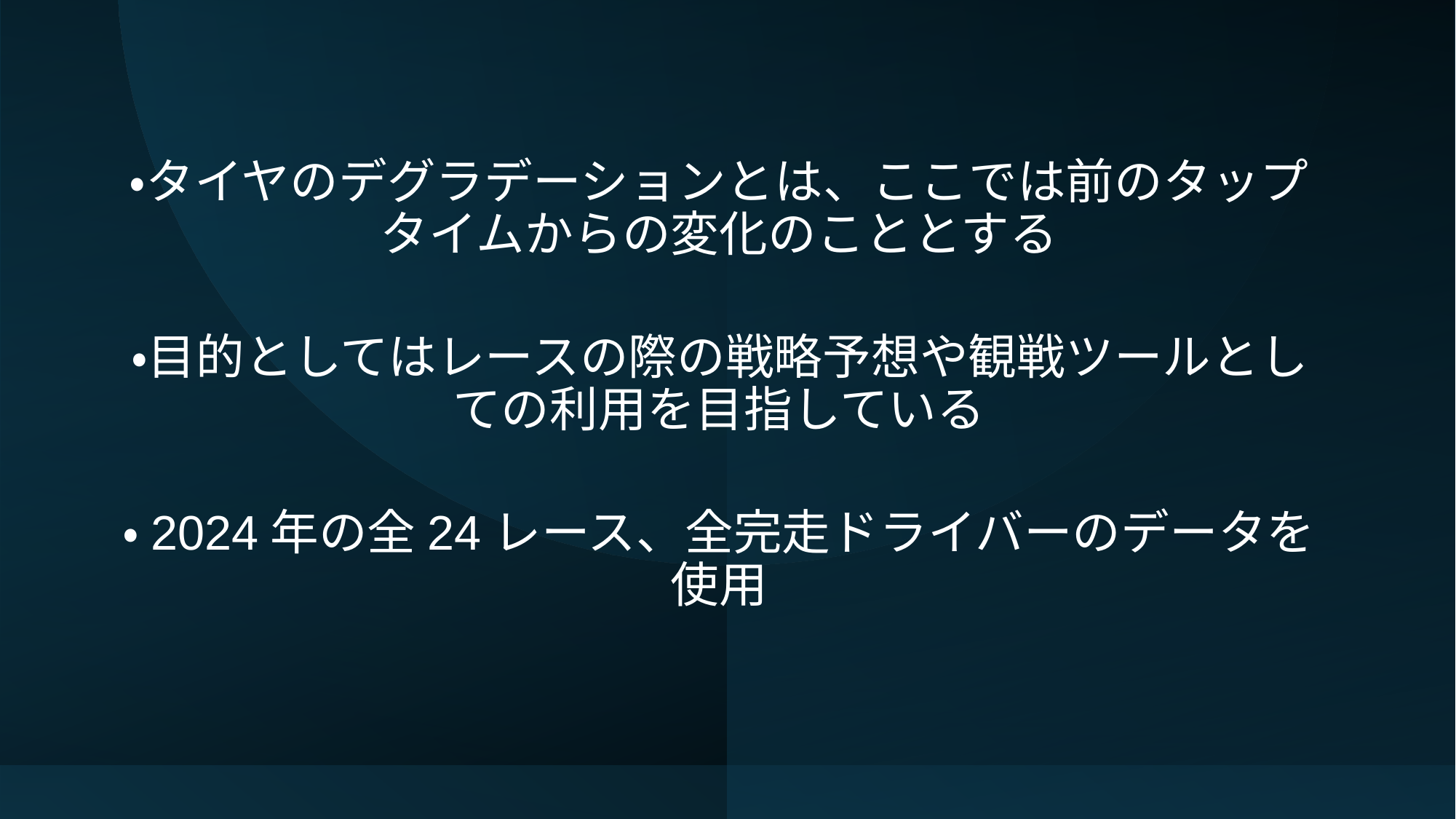

・タイヤのデグラデーションとは、ここでは前のタップタイムからの変化のこととする

・目的としてはレースの際の戦略予想や観戦ツールとしての利用を目指している

・2024年の全24レース、全完走ドライバーのデータを使用